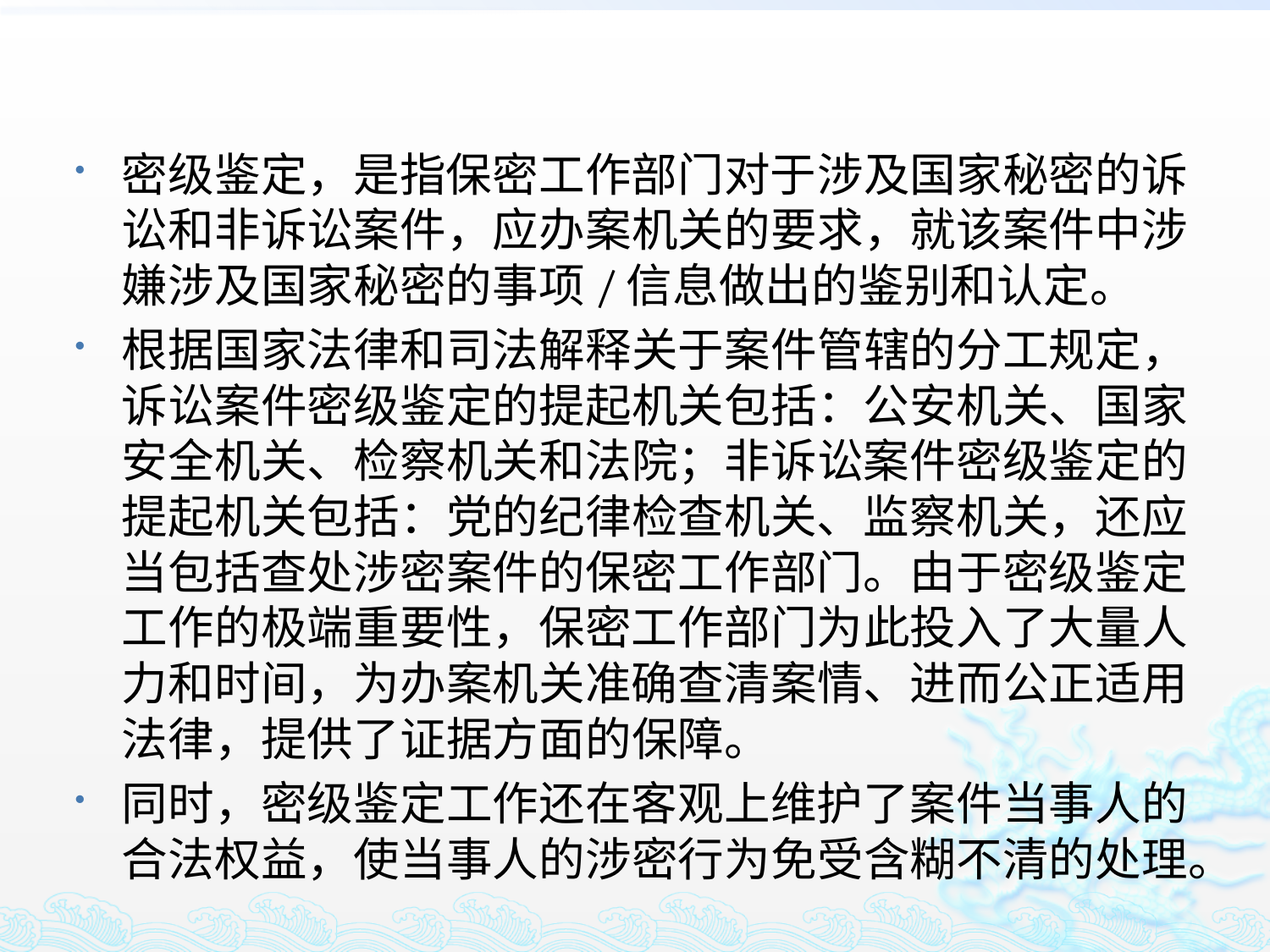

#
密级鉴定，是指保密工作部门对于涉及国家秘密的诉讼和非诉讼案件，应办案机关的要求，就该案件中涉嫌涉及国家秘密的事项/信息做出的鉴别和认定。
根据国家法律和司法解释关于案件管辖的分工规定，诉讼案件密级鉴定的提起机关包括：公安机关、国家安全机关、检察机关和法院；非诉讼案件密级鉴定的提起机关包括：党的纪律检查机关、监察机关，还应当包括查处涉密案件的保密工作部门。由于密级鉴定工作的极端重要性，保密工作部门为此投入了大量人力和时间，为办案机关准确查清案情、进而公正适用法律，提供了证据方面的保障。
同时，密级鉴定工作还在客观上维护了案件当事人的合法权益，使当事人的涉密行为免受含糊不清的处理。